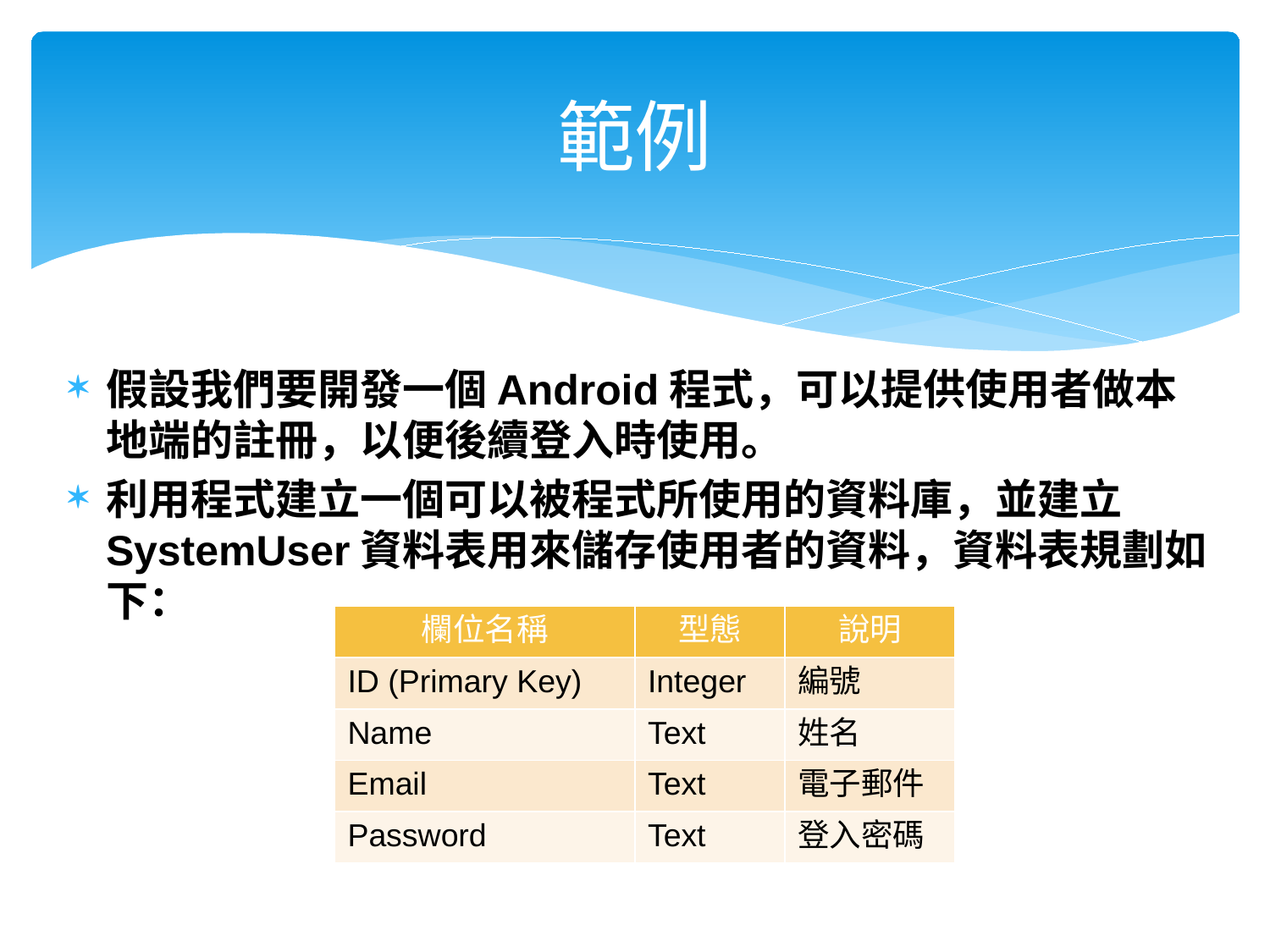

# 範例
假設我們要開發一個Android程式，可以提供使用者做本地端的註冊，以便後續登入時使用。
利用程式建立一個可以被程式所使用的資料庫，並建立SystemUser資料表用來儲存使用者的資料，資料表規劃如下：
| 欄位名稱 | 型態 | 說明 |
| --- | --- | --- |
| ID (Primary Key) | Integer | 編號 |
| Name | Text | 姓名 |
| Email | Text | 電子郵件 |
| Password | Text | 登入密碼 |